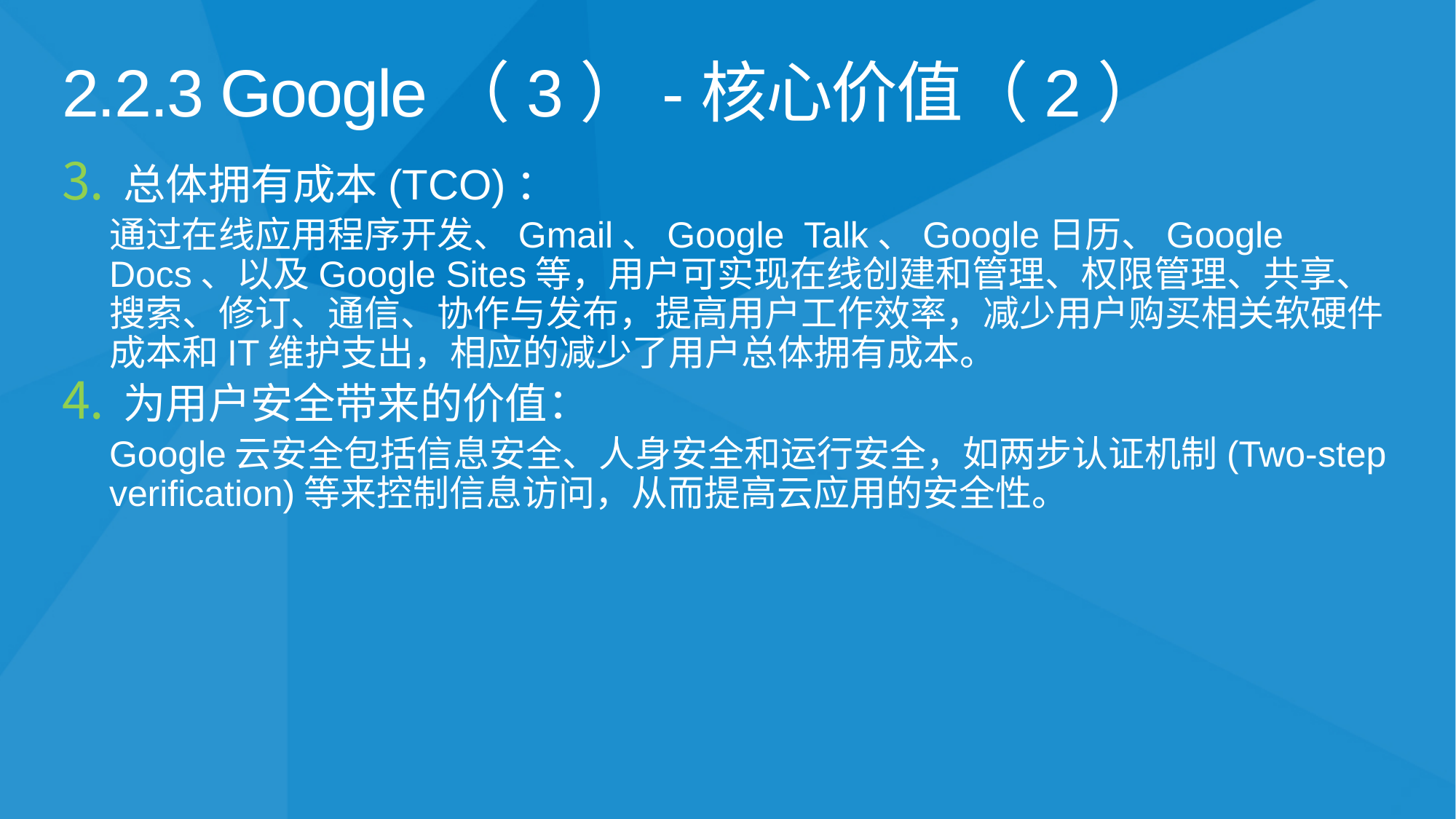

# 2.2.3 Google（3）-核心价值（2）
总体拥有成本(TCO)：
通过在线应用程序开发、Gmail、Google  Talk、Google日历、Google Docs、以及Google Sites等，用户可实现在线创建和管理、权限管理、共享、搜索、修订、通信、协作与发布，提高用户工作效率，减少用户购买相关软硬件成本和IT维护支出，相应的减少了用户总体拥有成本。
为用户安全带来的价值：
Google云安全包括信息安全、人身安全和运行安全，如两步认证机制(Two-step verification)等来控制信息访问，从而提高云应用的安全性。